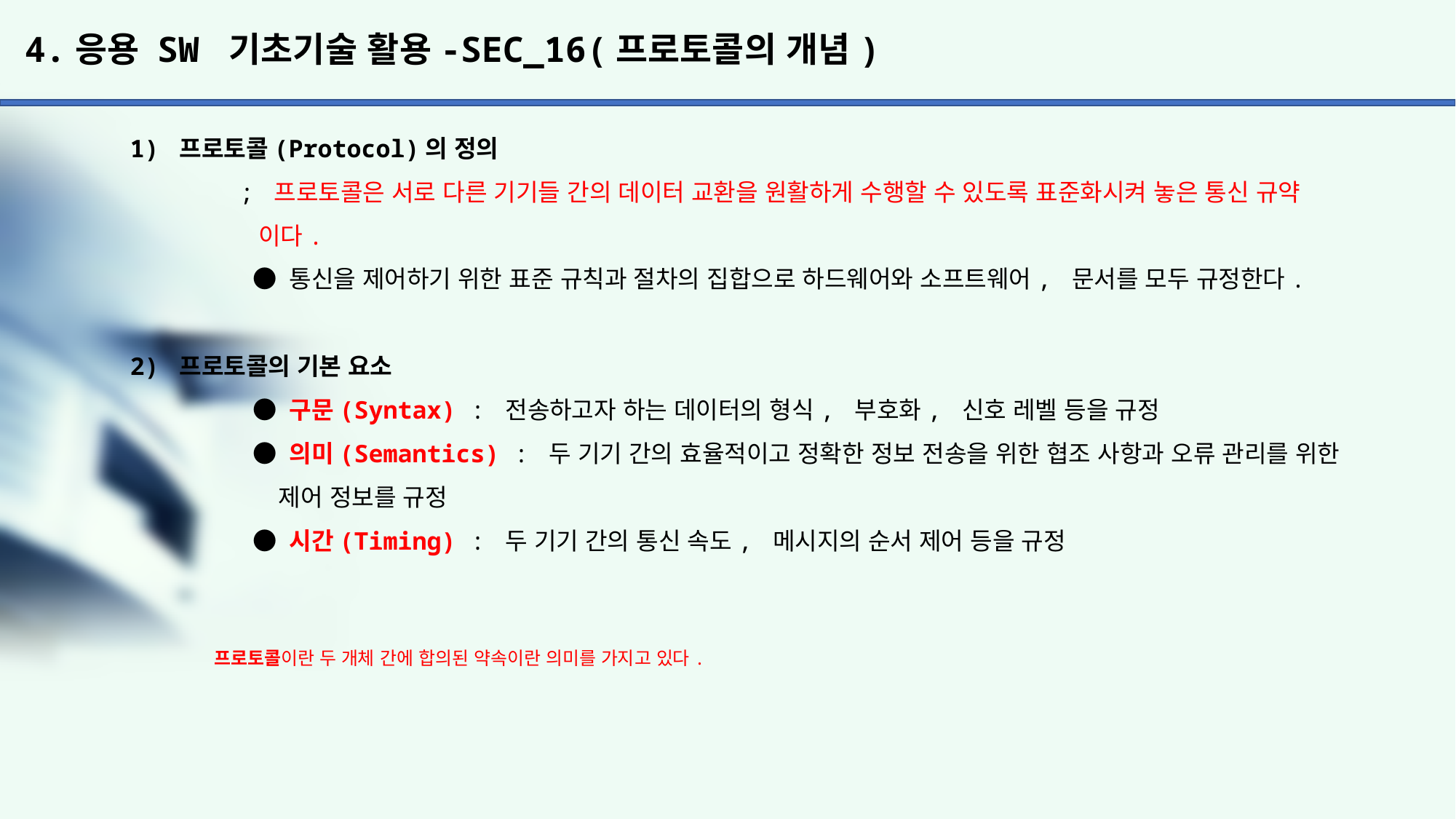

# 4.응용 SW 기초기술 활용-SEC_16(프로토콜의 개념)
1) 프로토콜(Protocol)의 정의
	; 프로토콜은 서로 다른 기기들 간의 데이터 교환을 원활하게 수행할 수 있도록 표준화시켜 놓은 통신 규약
	  이다.
	  ● 통신을 제어하기 위한 표준 규칙과 절차의 집합으로 하드웨어와 소프트웨어, 문서를 모두 규정한다.

2) 프로토콜의 기본 요소
	  ● 구문(Syntax) : 전송하고자 하는 데이터의 형식, 부호화, 신호 레벨 등을 규정
	  ● 의미(Semantics) : 두 기기 간의 효율적이고 정확한 정보 전송을 위한 협조 사항과 오류 관리를 위한
	     제어 정보를 규정
	  ● 시간(Timing) : 두 기기 간의 통신 속도, 메시지의 순서 제어 등을 규정
프로토콜이란 두 개체 간에 합의된 약속이란 의미를 가지고 있다.